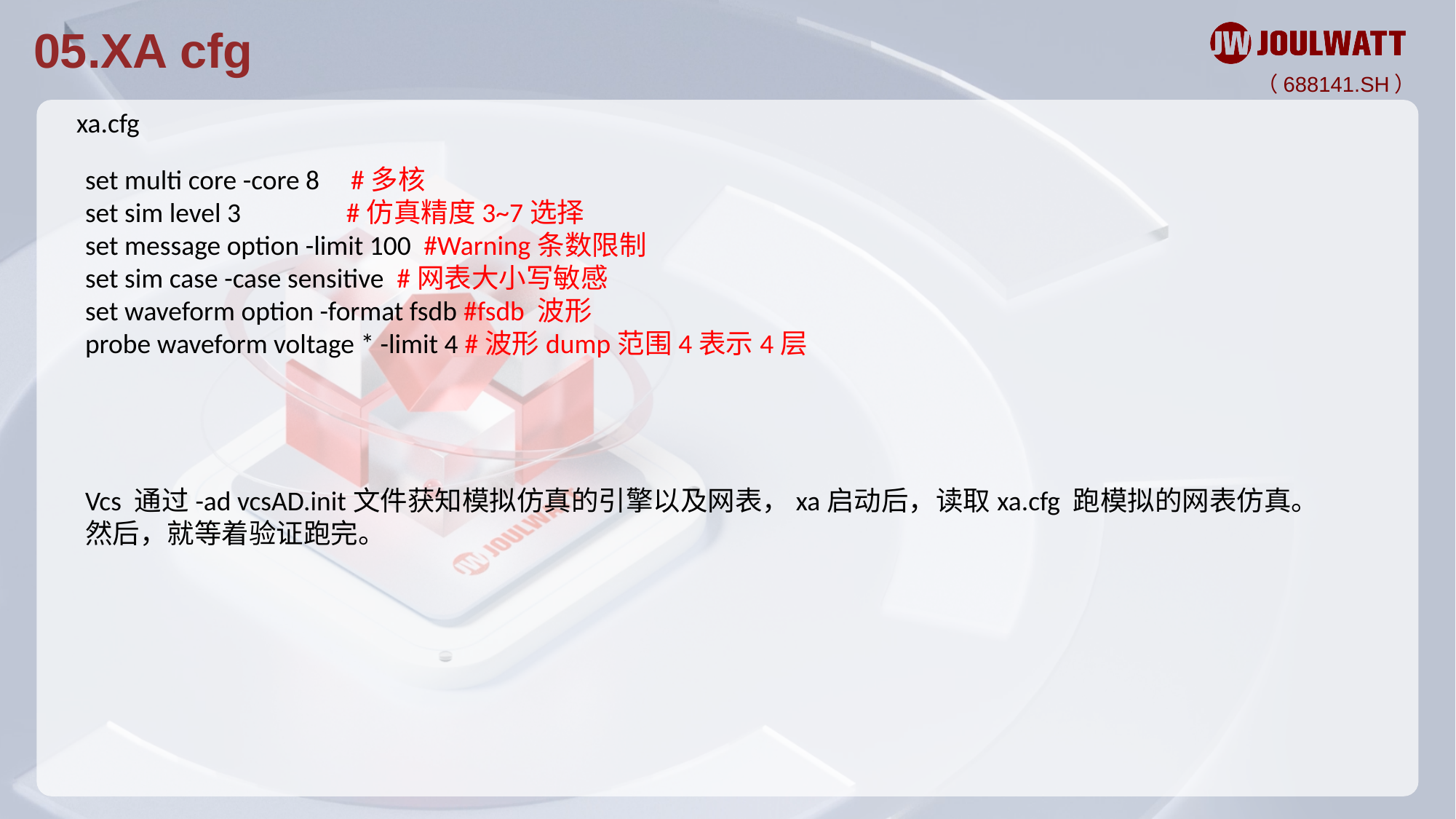

05.XA cfg
xa.cfg
set multi core -core 8     #多核
set sim level 3                 #仿真精度3~7选择
set message option -limit 100  #Warning条数限制
set sim case -case sensitive  #网表大小写敏感
set waveform option -format fsdb #fsdb 波形
probe waveform voltage * -limit 4 #波形dump范围4表示4层
Vcs 通过-ad vcsAD.init文件获知模拟仿真的引擎以及网表，xa启动后，读取xa.cfg 跑模拟的网表仿真。
然后，就等着验证跑完。